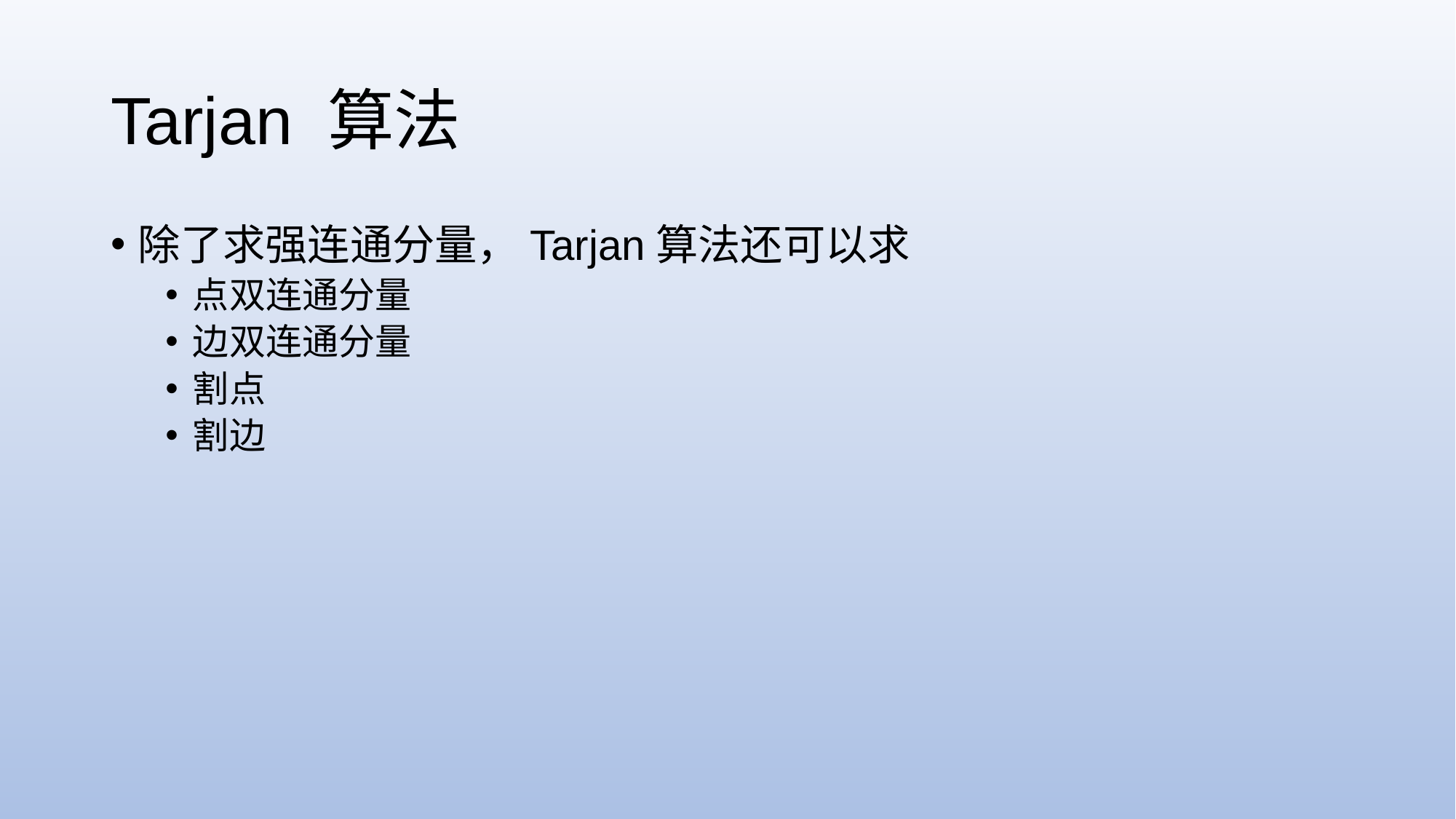

# Tarjan 算法
除了求强连通分量，Tarjan算法还可以求
点双连通分量
边双连通分量
割点
割边